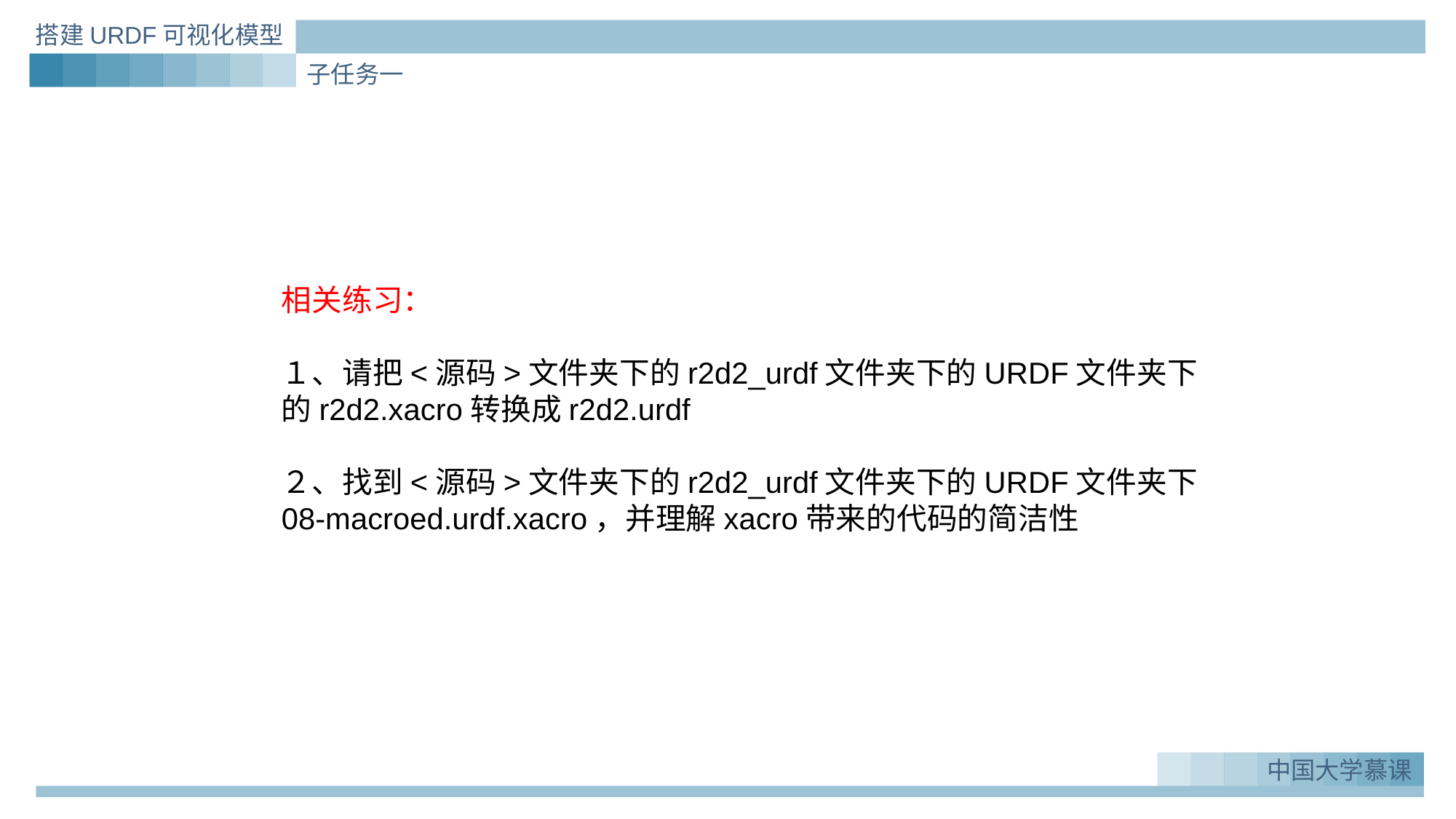

搭建URDF可视化模型
子任务一
相关练习：

１、请把<源码>文件夹下的r2d2_urdf文件夹下的URDF文件夹下的r2d2.xacro转换成r2d2.urdf

２、找到<源码>文件夹下的r2d2_urdf文件夹下的URDF文件夹下08-macroed.urdf.xacro，并理解xacro带来的代码的简洁性
中国大学慕课